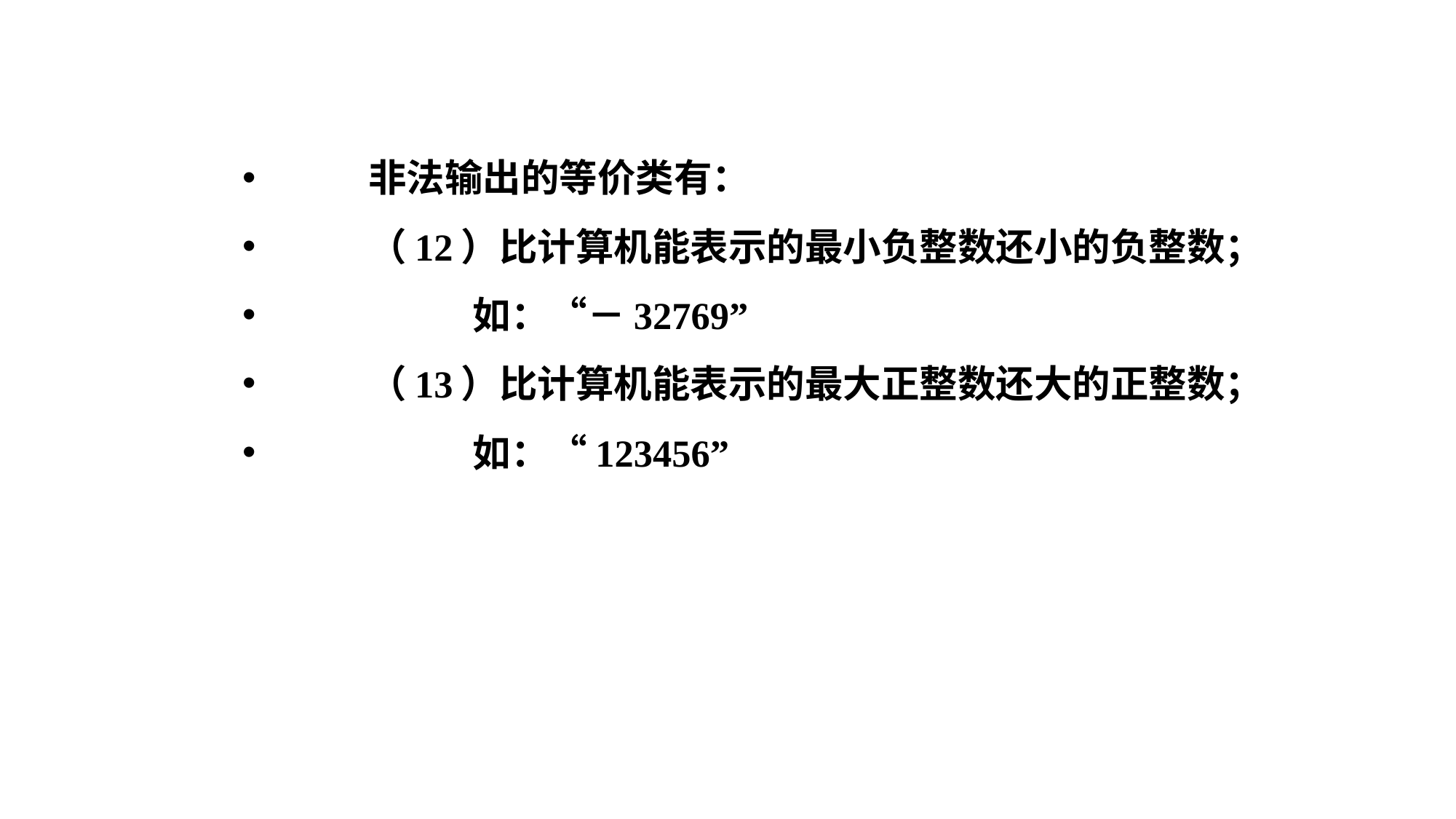

非法输出的等价类有：
（12）比计算机能表示的最小负整数还小的负整数；
           如：“－32769”
（13）比计算机能表示的最大正整数还大的正整数；
           如：“123456”